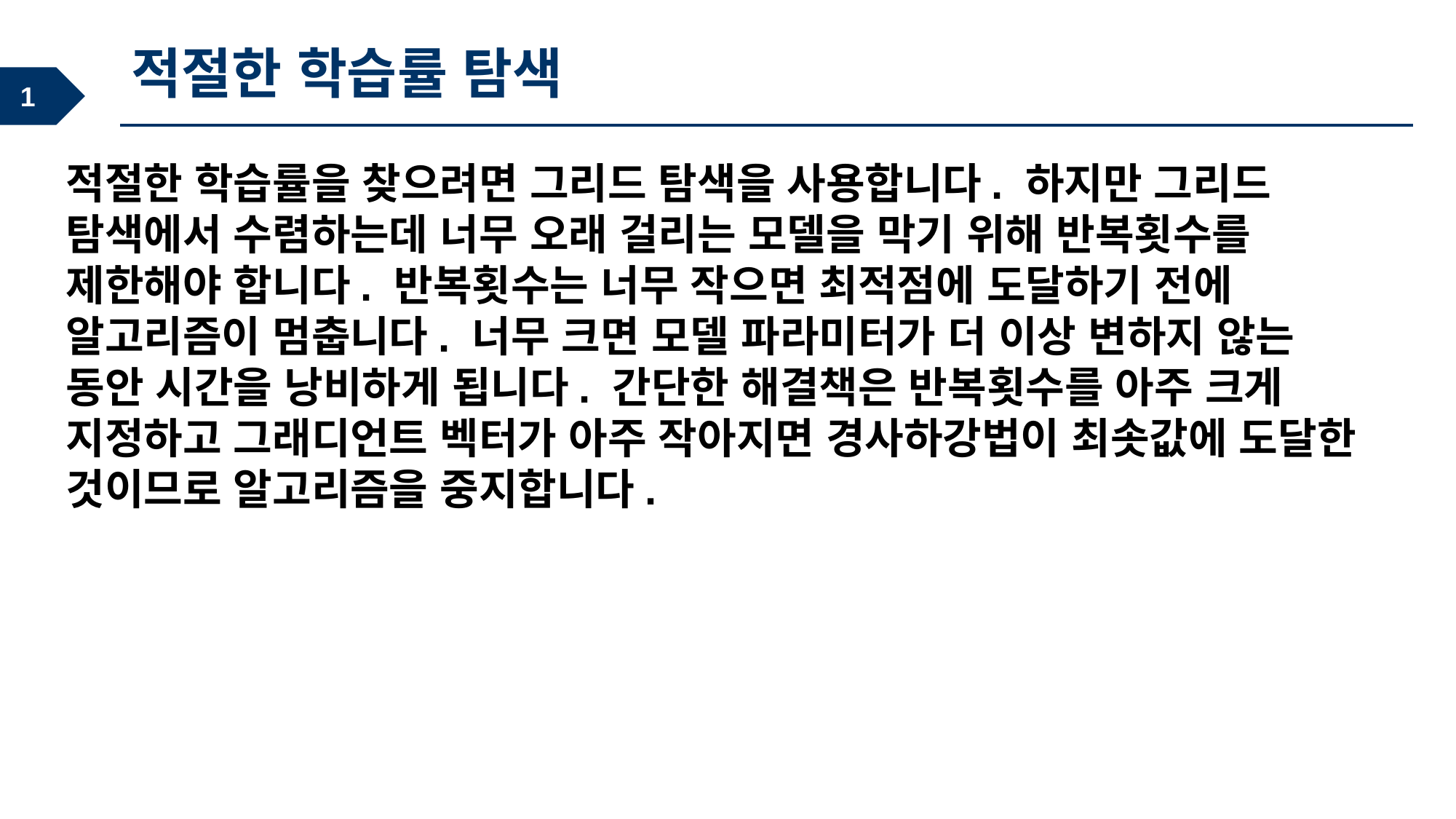

적절한 학습률 탐색
적절한 학습률을 찾으려면 그리드 탐색을 사용합니다. 하지만 그리드 탐색에서 수렴하는데 너무 오래 걸리는 모델을 막기 위해 반복횟수를 제한해야 합니다. 반복횟수는 너무 작으면 최적점에 도달하기 전에 알고리즘이 멈춥니다. 너무 크면 모델 파라미터가 더 이상 변하지 않는 동안 시간을 낭비하게 됩니다. 간단한 해결책은 반복횟수를 아주 크게 지정하고 그래디언트 벡터가 아주 작아지면 경사하강법이 최솟값에 도달한 것이므로 알고리즘을 중지합니다.